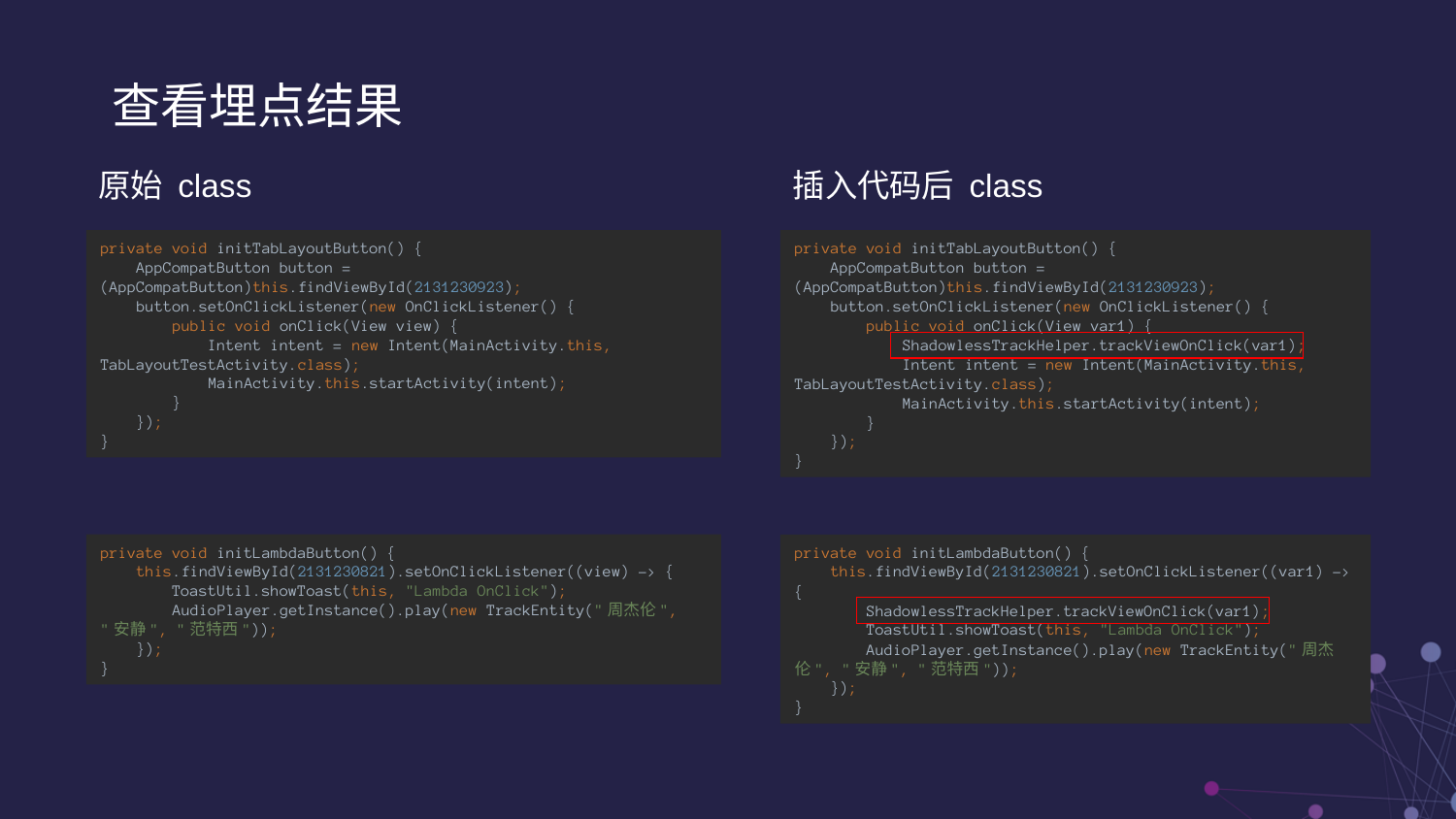

查看埋点结果
原始 class
插入代码后 class
private void initTabLayoutButton() {
    AppCompatButton button = (AppCompatButton)this.findViewById(2131230923);
    button.setOnClickListener(new OnClickListener() {
        public void onClick(View view) {
            Intent intent = new Intent(MainActivity.this, TabLayoutTestActivity.class);
            MainActivity.this.startActivity(intent);
        }
    });
}
private void initTabLayoutButton() {
    AppCompatButton button = (AppCompatButton)this.findViewById(2131230923);
    button.setOnClickListener(new OnClickListener() {
        public void onClick(View var1) {
            ShadowlessTrackHelper.trackViewOnClick(var1);
            Intent intent = new Intent(MainActivity.this, TabLayoutTestActivity.class);
            MainActivity.this.startActivity(intent);
        }
    });
}

private void initLambdaButton() {
    this.findViewById(2131230821).setOnClickListener((view) -> {
        ToastUtil.showToast(this, "Lambda OnClick");
        AudioPlayer.getInstance().play(new TrackEntity("周杰伦", "安静", "范特西"));
    });
}
private void initLambdaButton() {
    this.findViewById(2131230821).setOnClickListener((var1) -> {
        ShadowlessTrackHelper.trackViewOnClick(var1);
        ToastUtil.showToast(this, "Lambda OnClick");
        AudioPlayer.getInstance().play(new TrackEntity("周杰伦", "安静", "范特西"));
    });
}